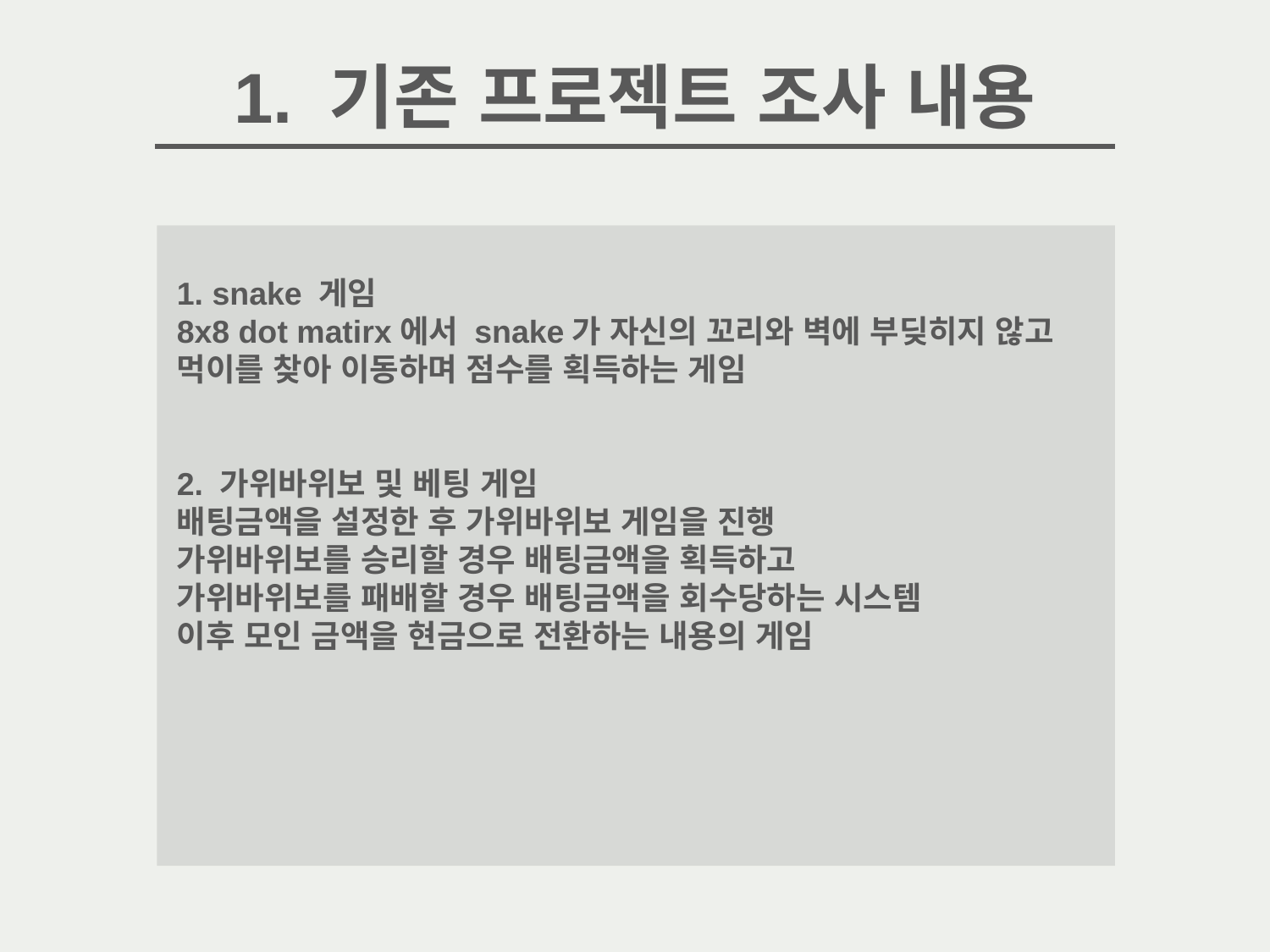

1. 기존 프로젝트 조사 내용

1. snake 게임
8x8 dot matirx에서 snake가 자신의 꼬리와 벽에 부딪히지 않고 먹이를 찾아 이동하며 점수를 획득하는 게임

2. 가위바위보 및 베팅 게임
배팅금액을 설정한 후 가위바위보 게임을 진행
가위바위보를 승리할 경우 배팅금액을 획득하고
가위바위보를 패배할 경우 배팅금액을 회수당하는 시스템
이후 모인 금액을 현금으로 전환하는 내용의 게임